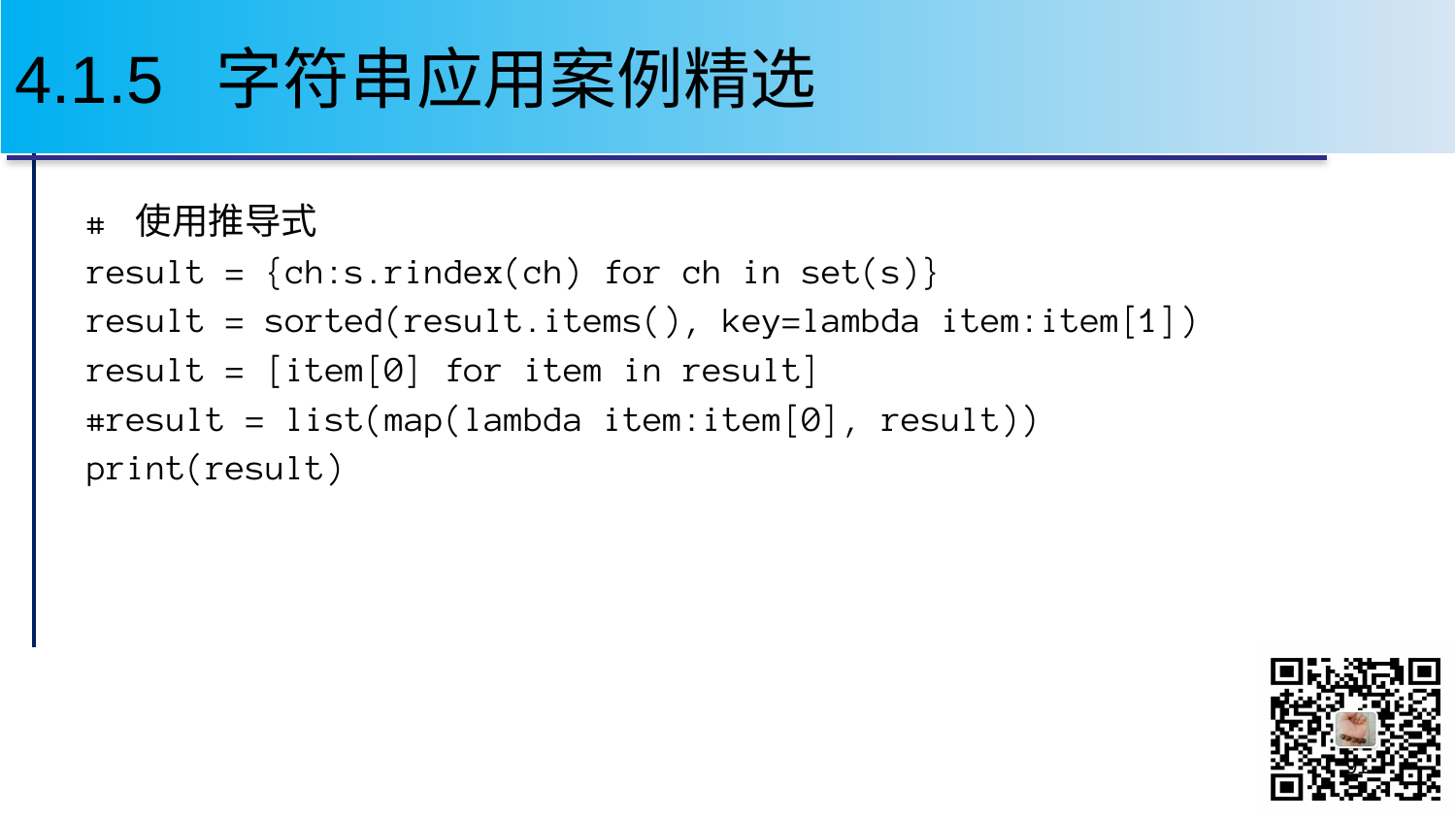

# 4.1.5  字符串应用案例精选
# 使用推导式
result = {ch:s.rindex(ch) for ch in set(s)}
result = sorted(result.items(), key=lambda item:item[1])
result = [item[0] for item in result]
#result = list(map(lambda item:item[0], result))
print(result)
91